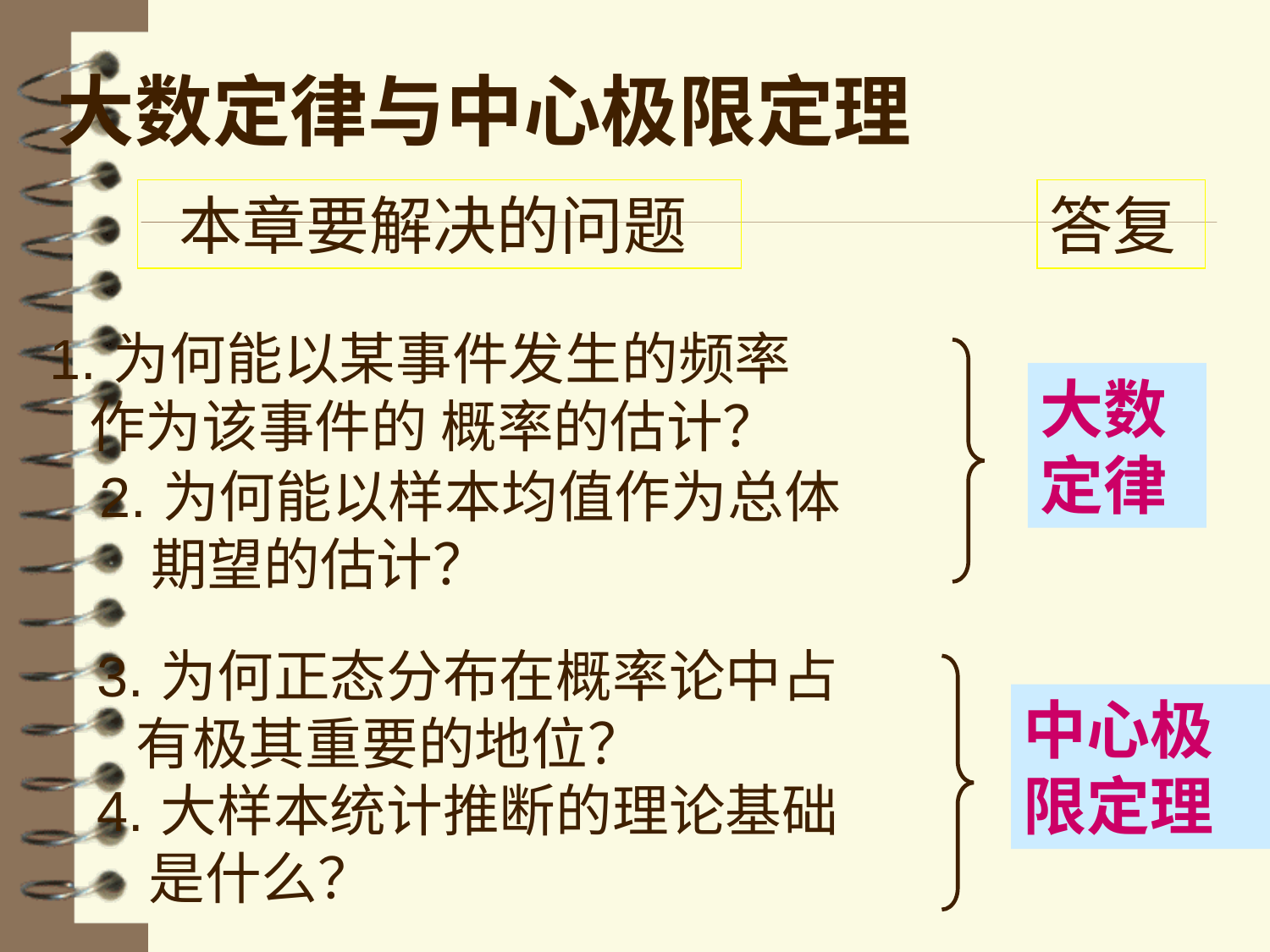

大数定律与中心极限定理
 本章要解决的问题
答复
为何能以某事件发生的频率
  作为该事件的 概率的估计？

大数
定律
为何能以样本均值作为总体
   期望的估计？
为何正态分布在概率论中占
  有极其重要的地位？

中心极
限定理
大样本统计推断的理论基础
   是什么？